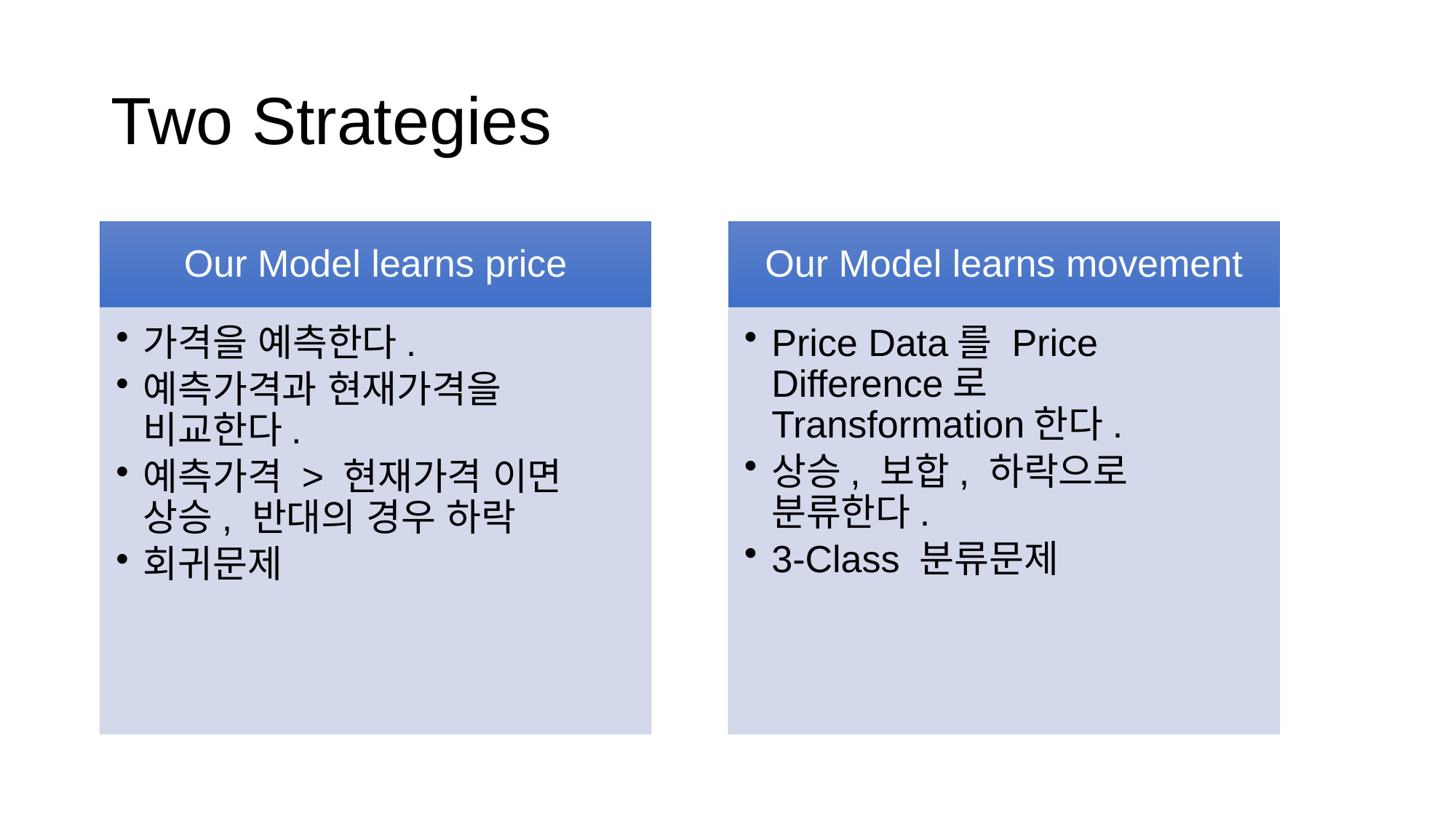

# Two Strategies
Our Model learns price
가격을 예측한다.
예측가격과 현재가격을 비교한다.
예측가격 > 현재가격 이면 상승, 반대의 경우 하락
회귀문제
Our Model learns movement
Price Data를 Price Difference로 Transformation한다.
상승, 보합, 하락으로 분류한다.
3-Class 분류문제